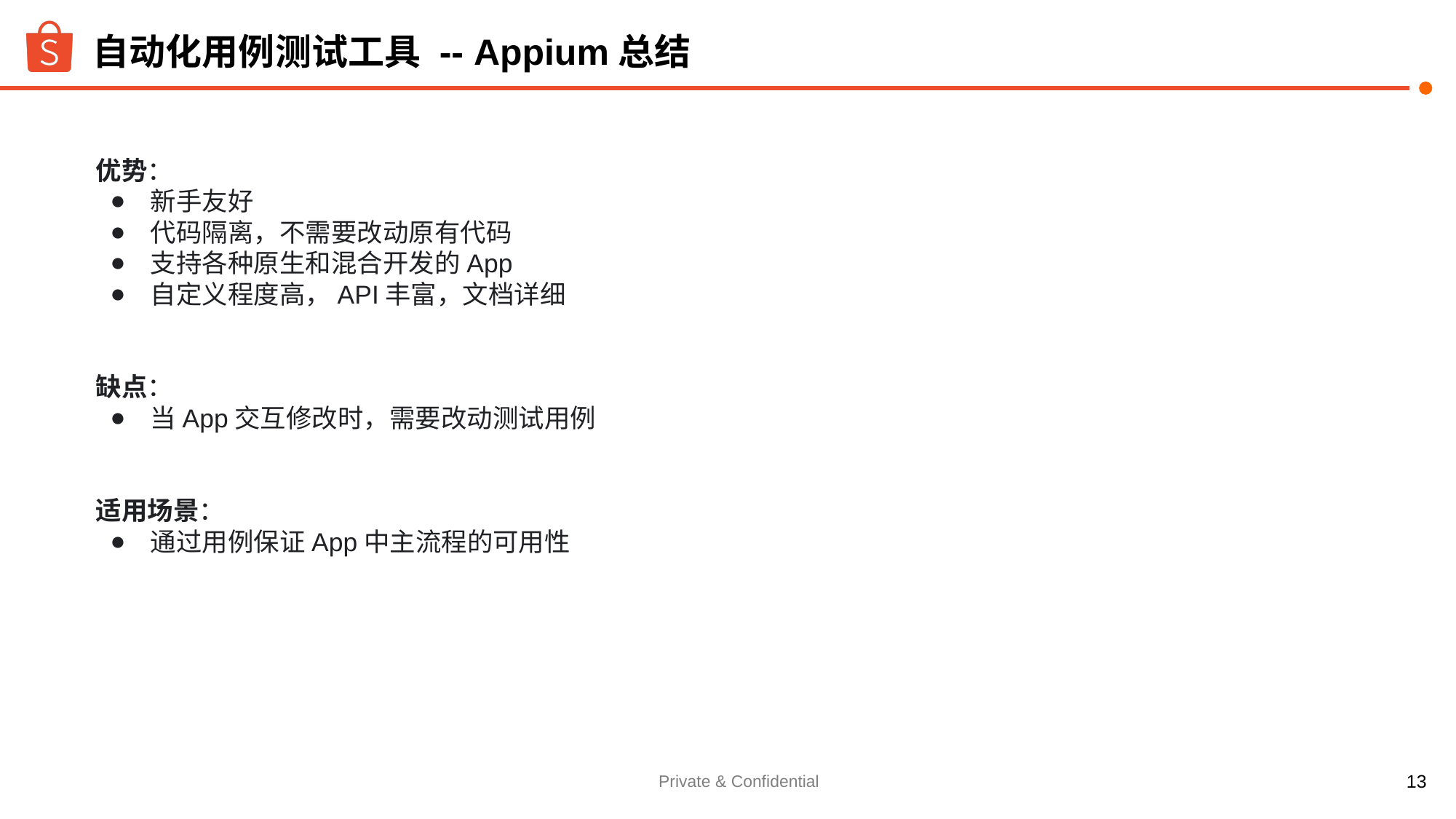

# 自动化用例测试工具 -- Appium总结
优势：
新手友好
代码隔离，不需要改动原有代码
支持各种原生和混合开发的App
自定义程度高，API丰富，文档详细

缺点：
当App交互修改时，需要改动测试用例

适用场景：
通过用例保证App中主流程的可用性

13